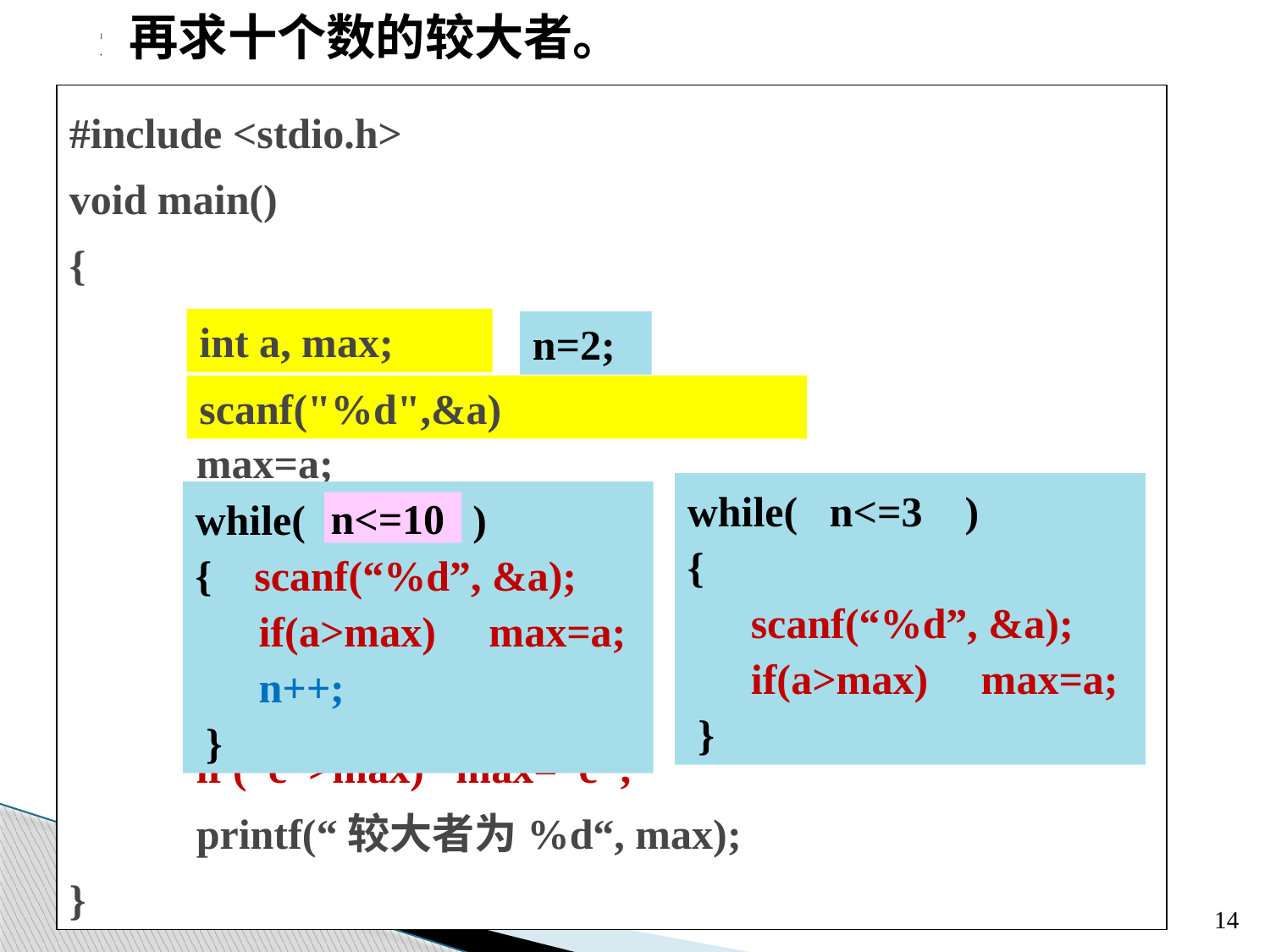

先求三个数的较大者。
再求十个数的较大者。
补充 求十个数的较大者。
#include <stdio.h>
void main()
{
	int a, b, c, max;
	scanf("%d,%d,%d",&a,&b,&c);
            max=a;
	if (  b  >max)   max=  b  ;
	if (  c  >max)   max=  c  ;
	printf(“较大者为%d“, max);
}
int a, max;
n=2;
scanf("%d",&a)
while(   n<=3    )
{
      scanf(“%d”, &a);
      if(a>max)     max=a;
 }
while(   n<=3    )
{    scanf(“%d”, &a);
      if(a>max)     max=a;
      n++;
 }
scanf("%d",&a);
n<=10
if (b)
a
a
scanf("%d",&a);
a
a
14